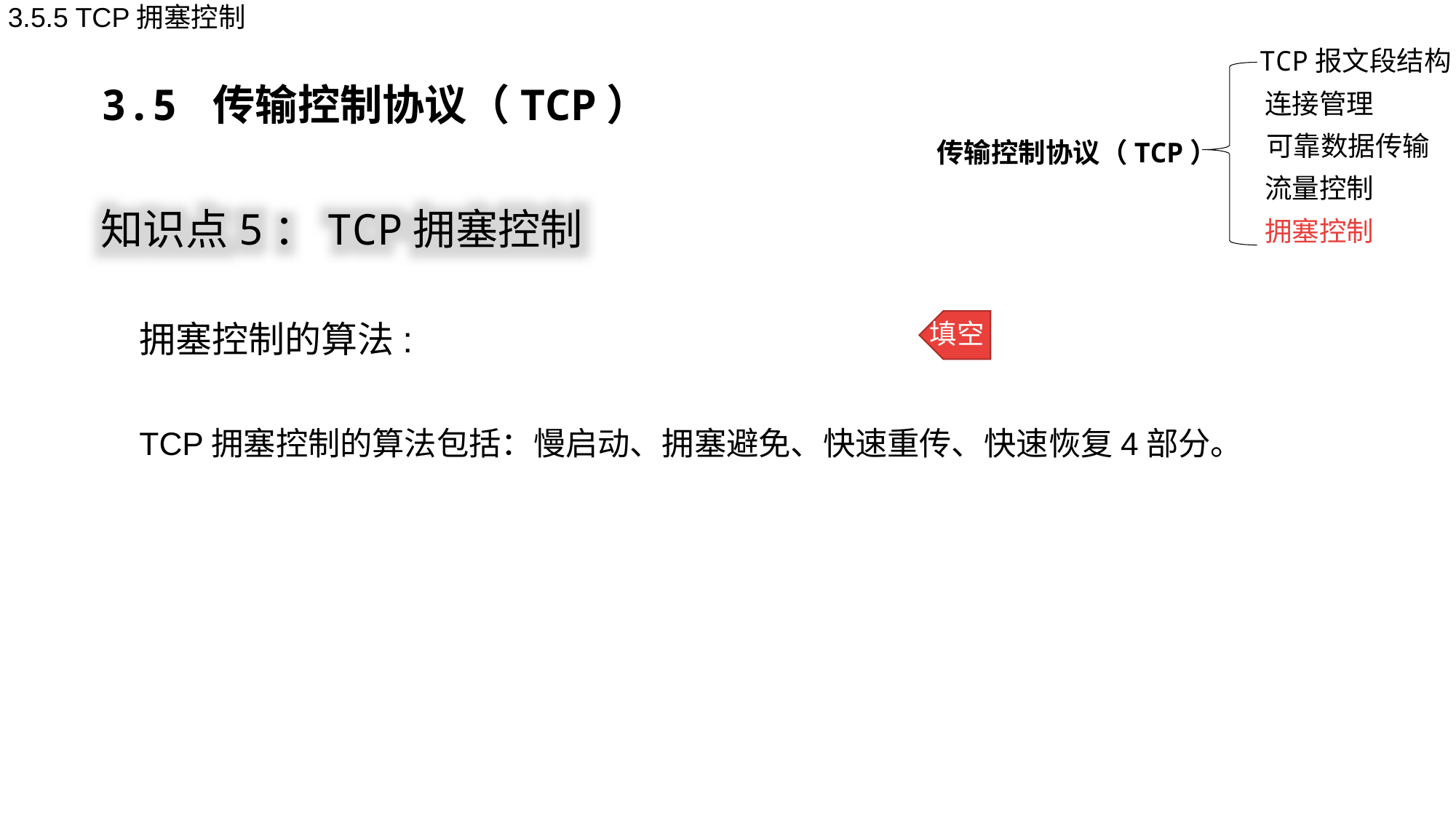

3.5.5 TCP拥塞控制
TCP报文段结构

连接管理
传输控制协议（TCP）
可靠数据传输
流量控制
拥塞控制
3.5 传输控制协议（TCP）
知识点5：TCP拥塞控制
拥塞控制的算法:

填空
TCP拥塞控制的算法包括：慢启动、拥塞避免、快速重传、快速恢复4部分。